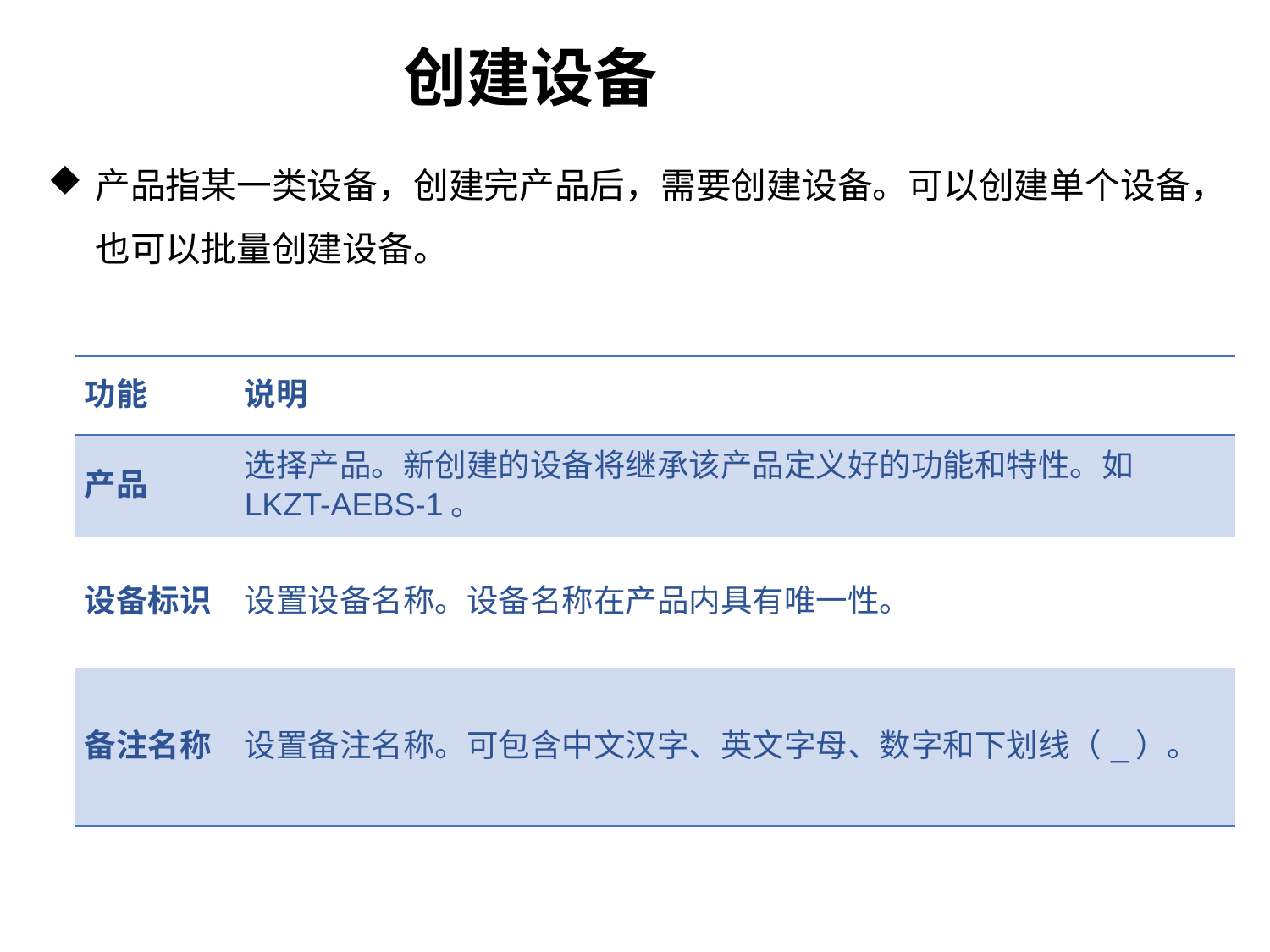

# 创建设备
产品指某一类设备，创建完产品后，需要创建设备。可以创建单个设备，也可以批量创建设备。
| 功能 | 说明 |
| --- | --- |
| 产品 | 选择产品。新创建的设备将继承该产品定义好的功能和特性。如LKZT-AEBS-1。 |
| 设备标识 | 设置设备名称。设备名称在产品内具有唯一性。 |
| 备注名称 | 设置备注名称。可包含中文汉字、英文字母、数字和下划线（\_）。 |